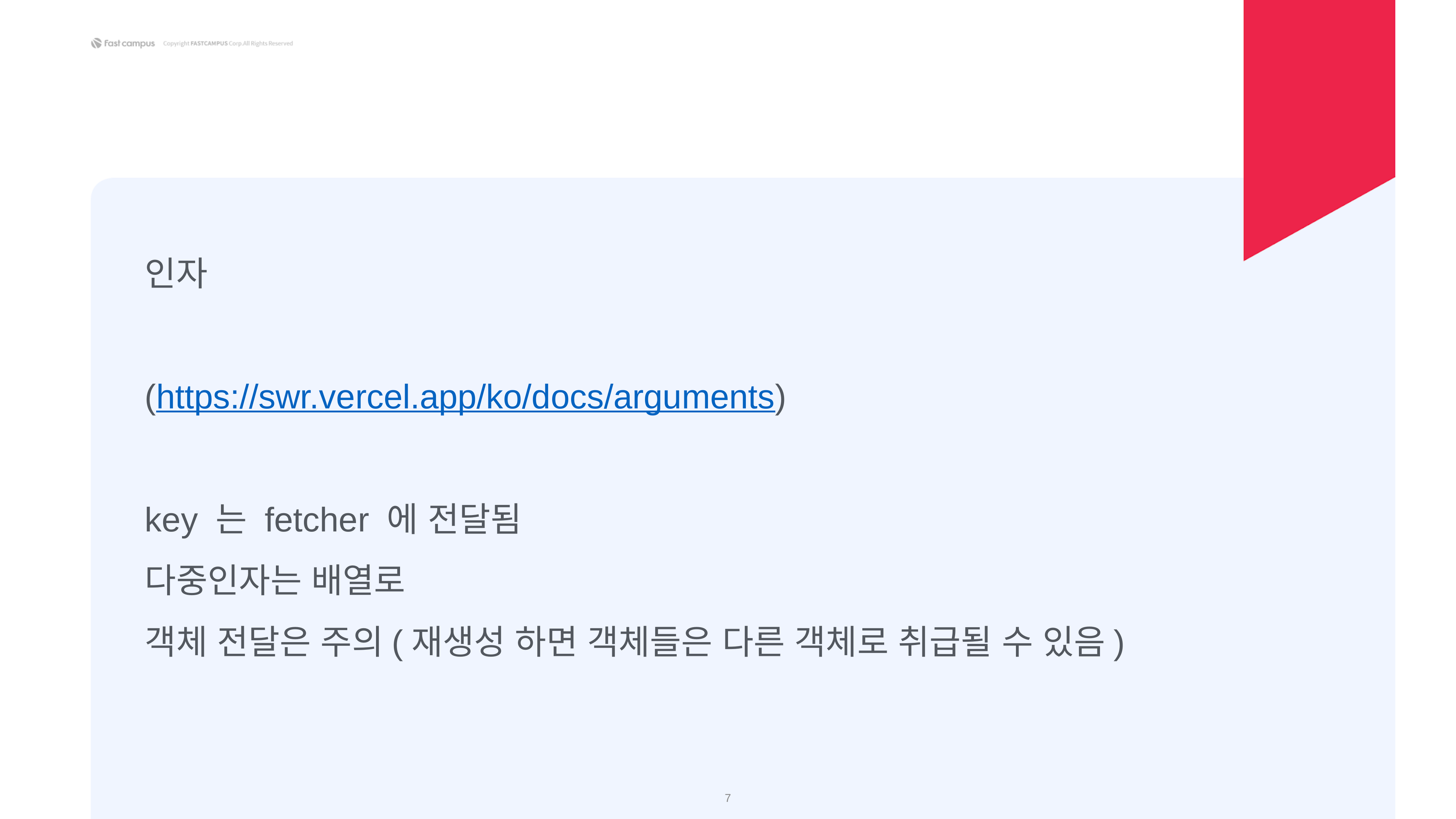

인자

(https://swr.vercel.app/ko/docs/arguments)

key 는 fetcher 에 전달됨
다중인자는 배열로
객체 전달은 주의(재생성 하면 객체들은 다른 객체로 취급될 수 있음)
7